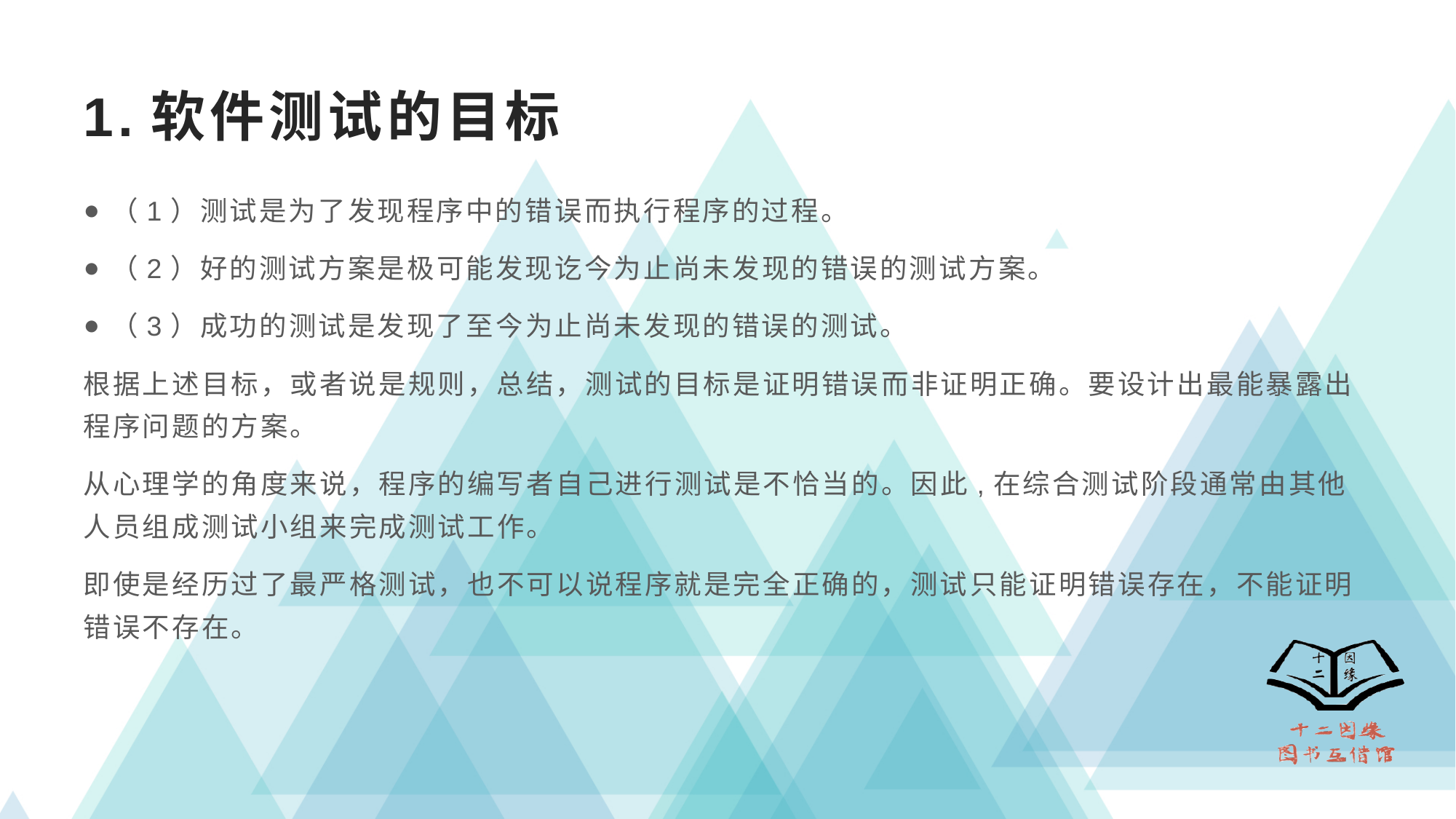

# 1.软件测试的目标
（1）测试是为了发现程序中的错误而执行程序的过程。
（2）好的测试方案是极可能发现讫今为止尚未发现的错误的测试方案。
（3）成功的测试是发现了至今为止尚未发现的错误的测试。
根据上述目标，或者说是规则，总结，测试的目标是证明错误而非证明正确。要设计出最能暴露出程序问题的方案。
从心理学的角度来说，程序的编写者自己进行测试是不恰当的。因此,在综合测试阶段通常由其他人员组成测试小组来完成测试工作。
即使是经历过了最严格测试，也不可以说程序就是完全正确的，测试只能证明错误存在，不能证明错误不存在。